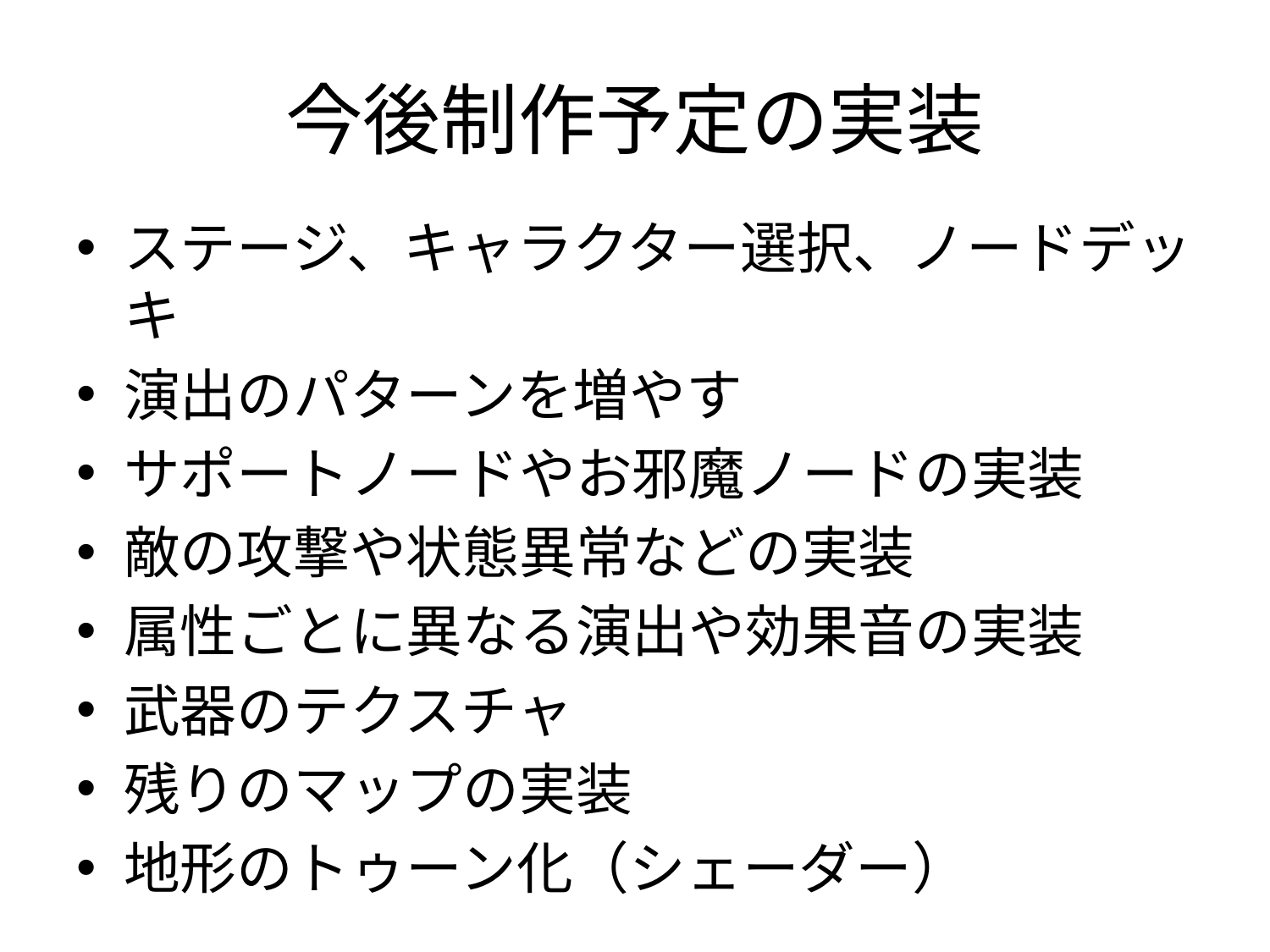

# 今後制作予定の実装
ステージ、キャラクター選択、ノードデッキ
演出のパターンを増やす
サポートノードやお邪魔ノードの実装
敵の攻撃や状態異常などの実装
属性ごとに異なる演出や効果音の実装
武器のテクスチャ
残りのマップの実装
地形のトゥーン化（シェーダー）